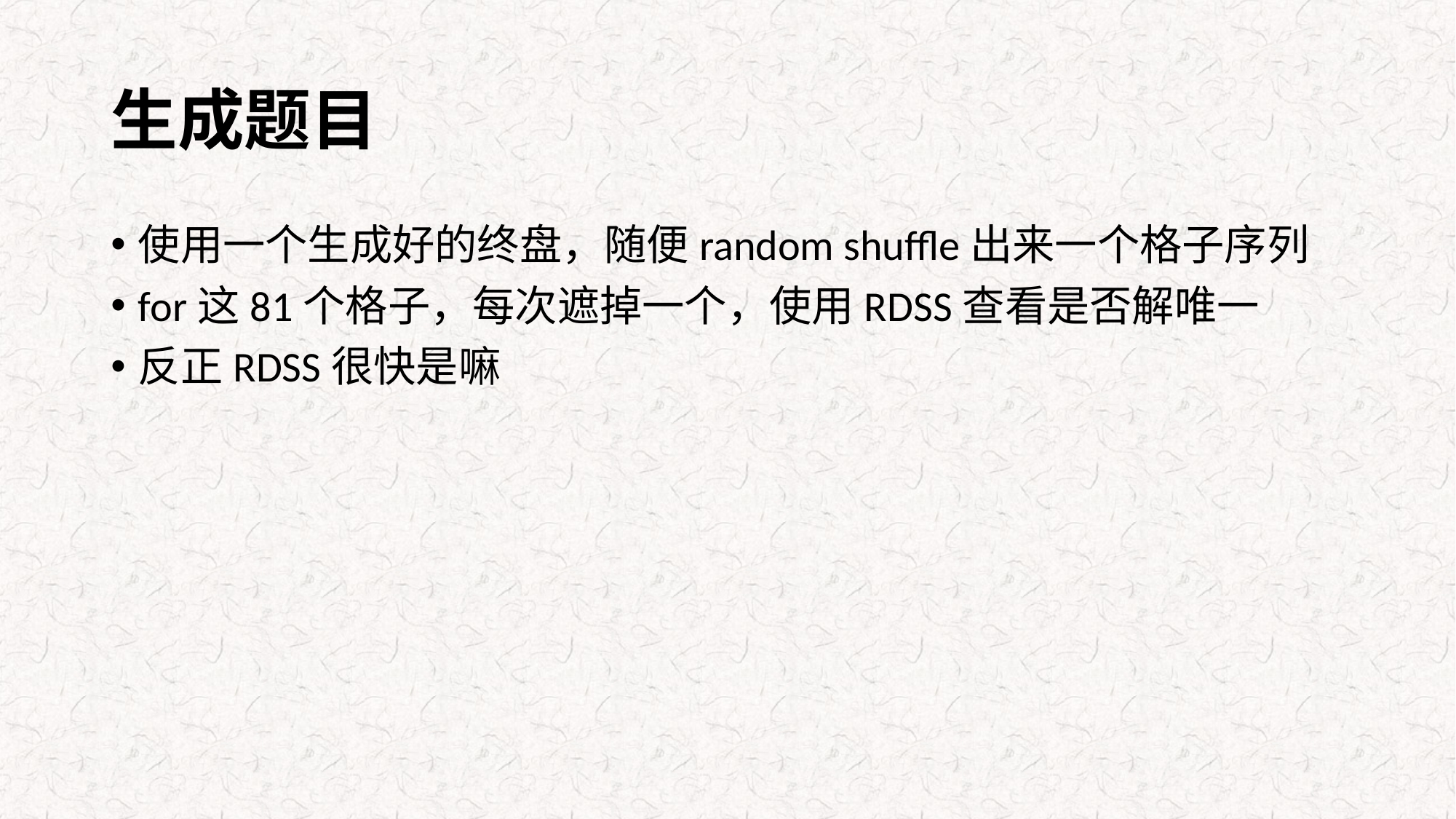

# 生成题目
使用一个生成好的终盘，随便random shuffle出来一个格子序列
for这81个格子，每次遮掉一个，使用RDSS查看是否解唯一
反正RDSS很快是嘛